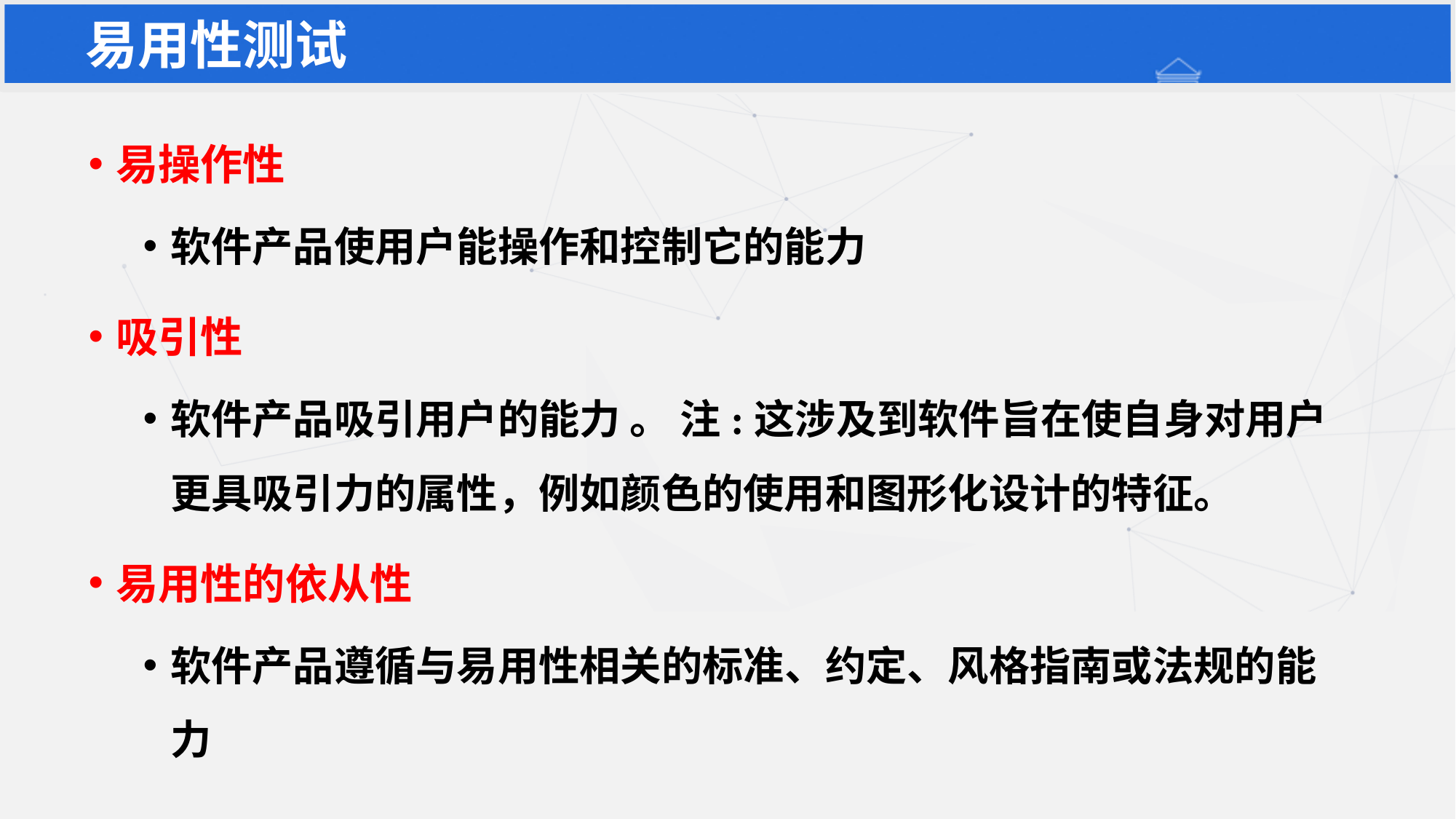

# 易用性测试
易操作性
软件产品使用户能操作和控制它的能力
吸引性
软件产品吸引用户的能力 。 注:这涉及到软件旨在使自身对用户更具吸引力的属性，例如颜色的使用和图形化设计的特征。
易用性的依从性
软件产品遵循与易用性相关的标准、约定、风格指南或法规的能力